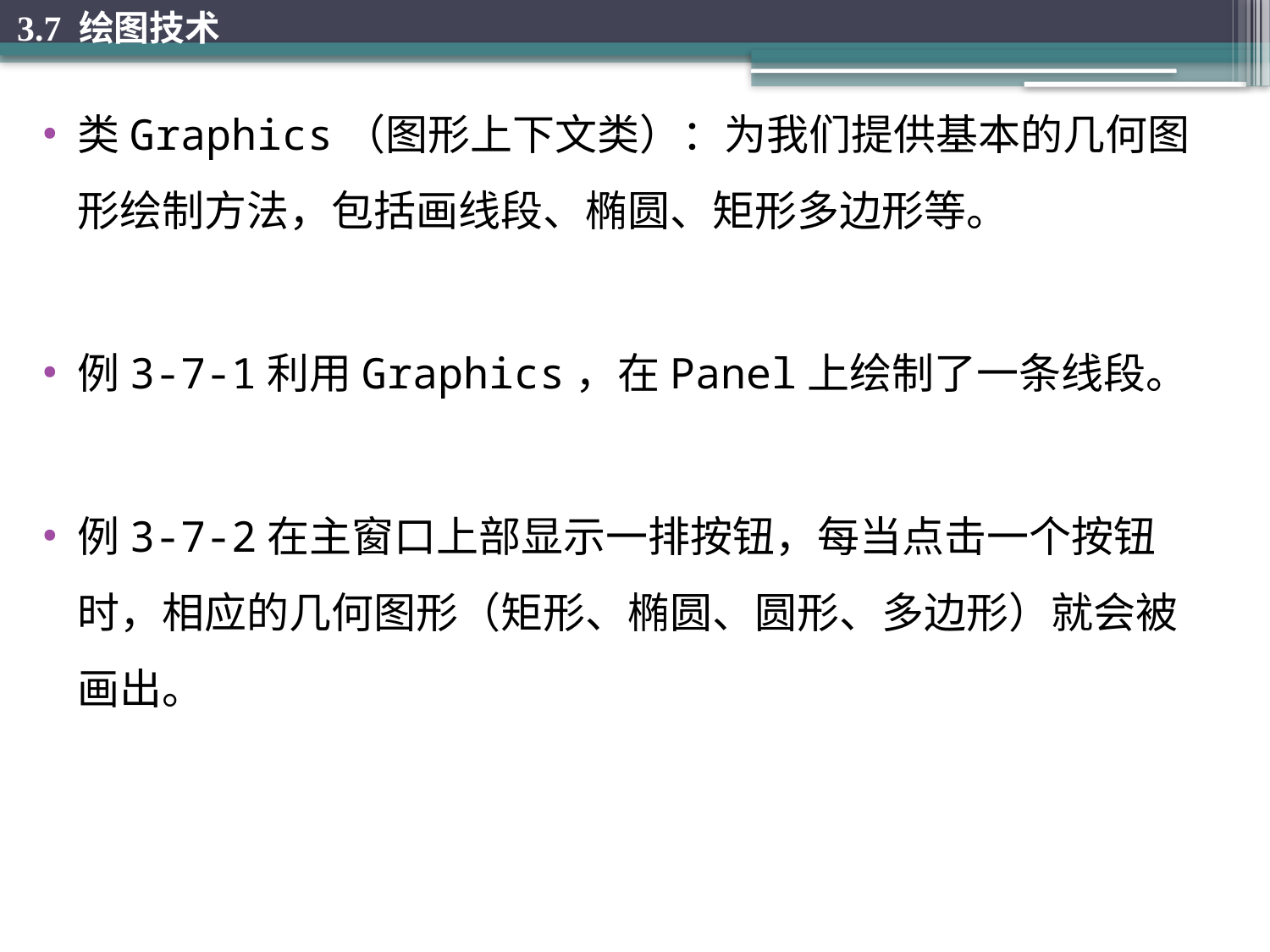

3.7 绘图技术
类Graphics（图形上下文类）：为我们提供基本的几何图形绘制方法，包括画线段、椭圆、矩形多边形等。

例3-7-1利用Graphics，在Panel上绘制了一条线段。

例3-7-2在主窗口上部显示一排按钮，每当点击一个按钮时，相应的几何图形（矩形、椭圆、圆形、多边形）就会被画出。